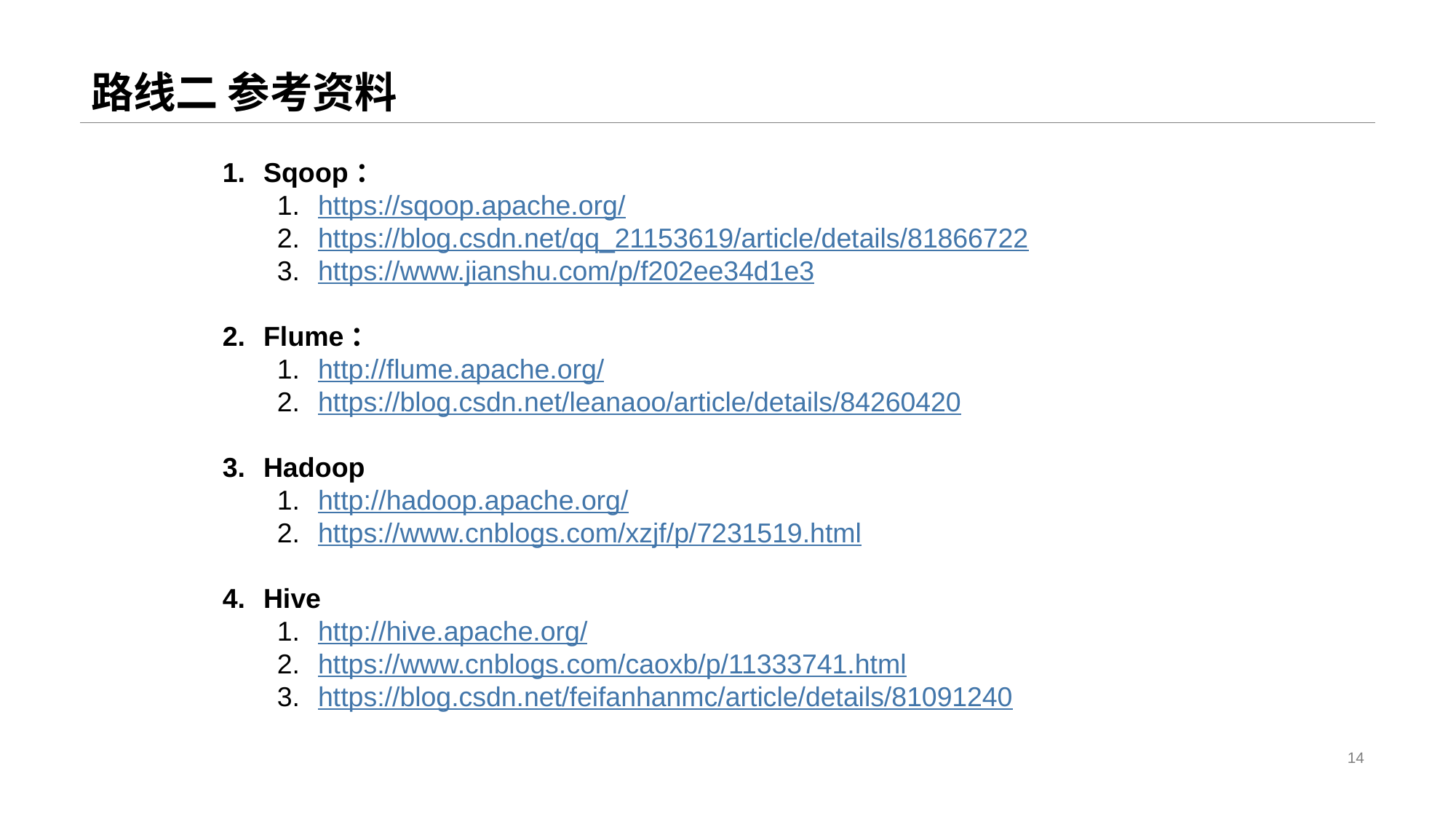

# 路线二 参考资料
Sqoop：
https://sqoop.apache.org/
https://blog.csdn.net/qq_21153619/article/details/81866722
https://www.jianshu.com/p/f202ee34d1e3

Flume：
http://flume.apache.org/
https://blog.csdn.net/leanaoo/article/details/84260420

Hadoop
http://hadoop.apache.org/
https://www.cnblogs.com/xzjf/p/7231519.html

Hive
http://hive.apache.org/
https://www.cnblogs.com/caoxb/p/11333741.html
https://blog.csdn.net/feifanhanmc/article/details/81091240

14